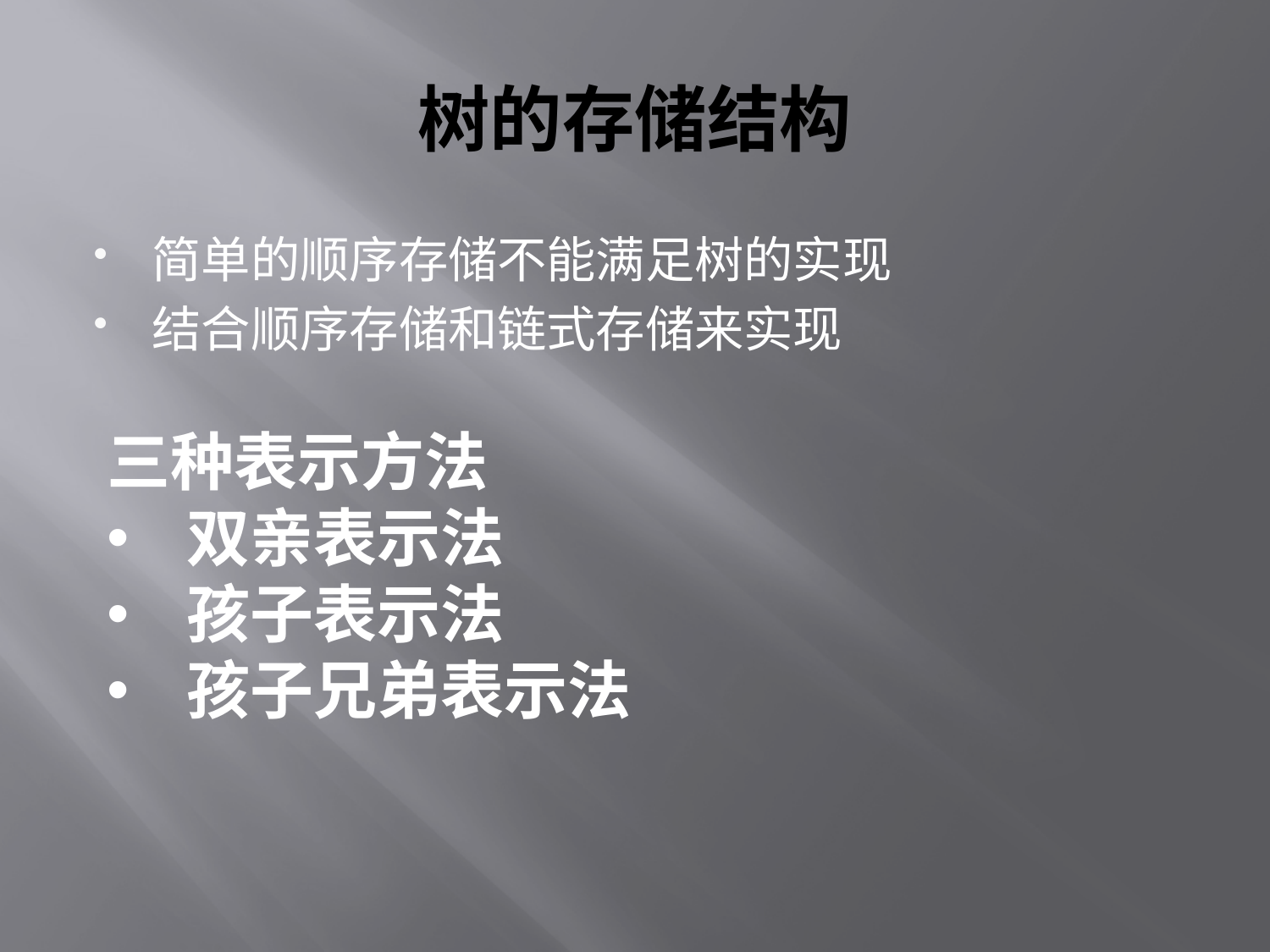

# 树的存储结构
简单的顺序存储不能满足树的实现
结合顺序存储和链式存储来实现
三种表示方法
双亲表示法
孩子表示法
孩子兄弟表示法